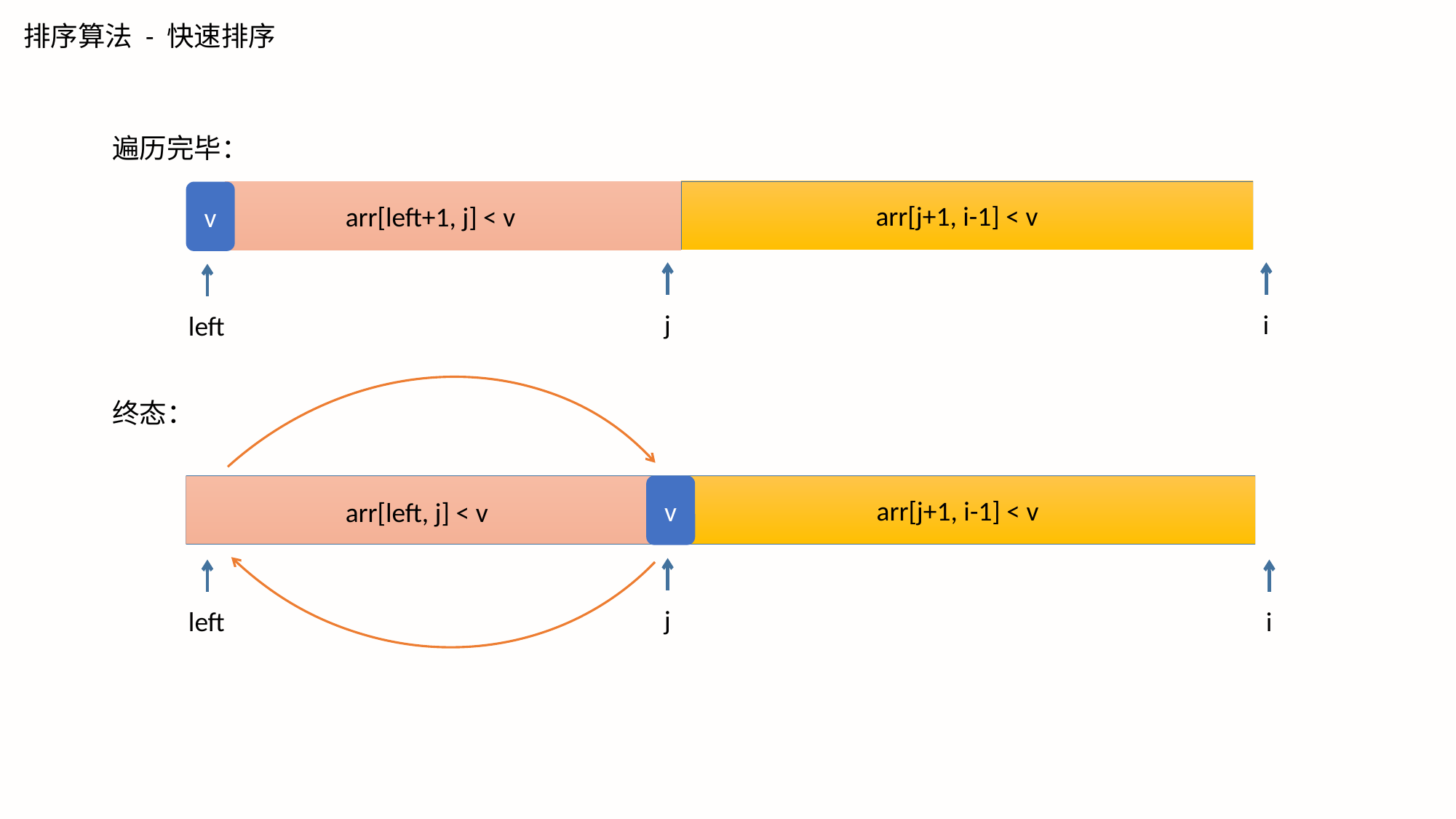

排序算法 - 快速排序

遍历完毕：

arr[j+1, i-1] < v
v

arr[left+1, j] < v
j
i
left
终态：

v

arr[j+1, i-1] < v
arr[left, j] < v
j
left
i